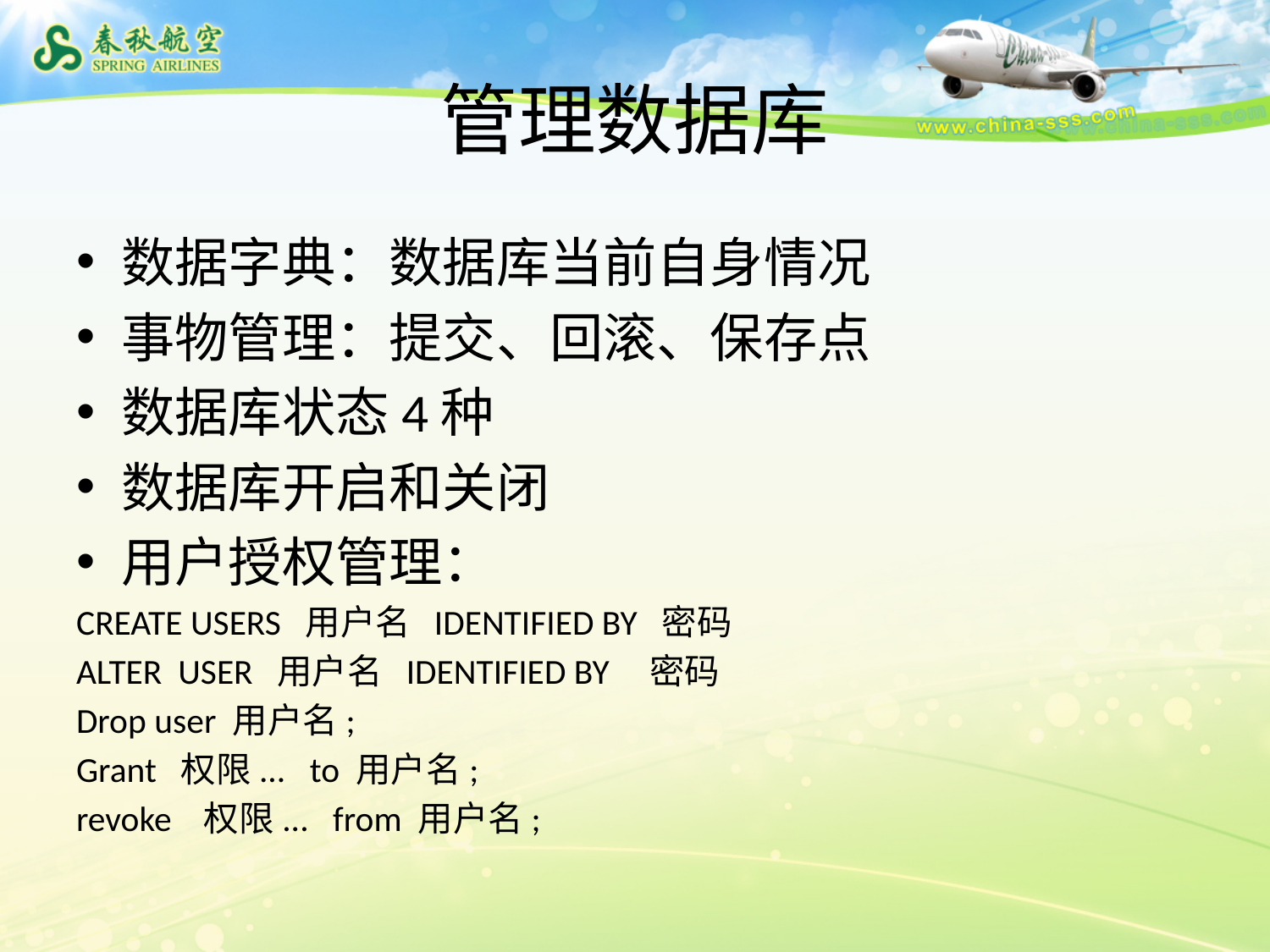

# 管理数据库
数据字典：数据库当前自身情况
事物管理：提交、回滚、保存点
数据库状态4种
数据库开启和关闭
用户授权管理：
CREATE USERS  用户名  IDENTIFIED BY  密码
ALTER  USER  用户名  IDENTIFIED BY    密码
Drop user 用户名;
Grant  权限...   to 用户名;
revoke   权限...   from 用户名;